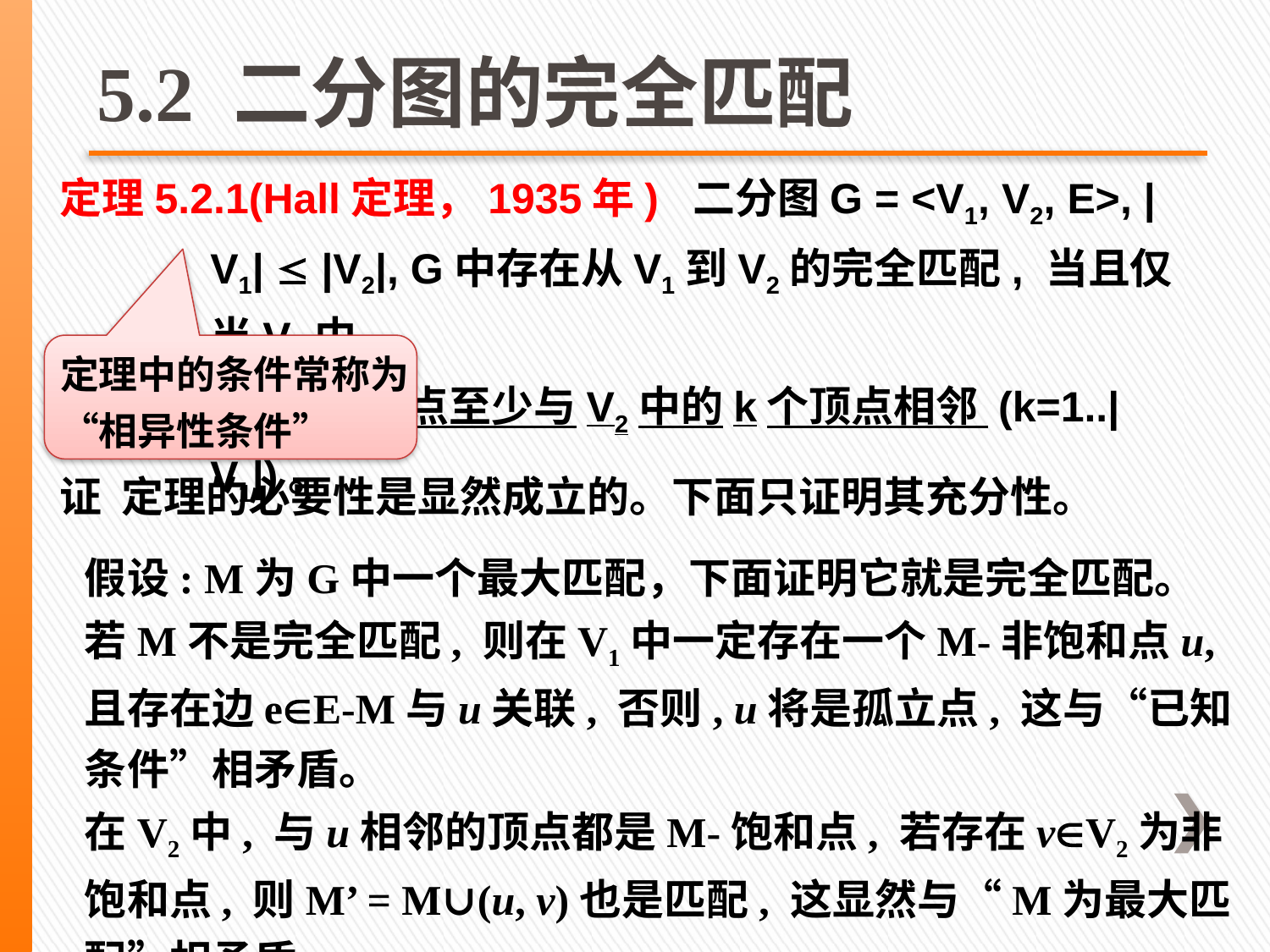

# 5.2 二分图的完全匹配
定理5.2.1(Hall定理，1935年)  二分图G = <V1, V2, E>, |V1| ≤ |V2|, G中存在从V1到V2的完全匹配, 当且仅当V1中
             任意k个顶点至少与V2中的k个顶点相邻 (k=1..|V1|)。
定理中的条件常称为“相异性条件”
证  定理的必要性是显然成立的。下面只证明其充分性。
假设: M为G中一个最大匹配，下面证明它就是完全匹配。
若M不是完全匹配, 则在V1中一定存在一个M-非饱和点u, 且存在边e∈E-M与u关联, 否则, u将是孤立点, 这与“已知条件”相矛盾。
在V2中, 与u相邻的顶点都是M-饱和点, 若存在v∈V2为非饱和点, 则M’ = M∪(u, v)也是匹配, 这显然与“M为最大匹配”相矛盾。